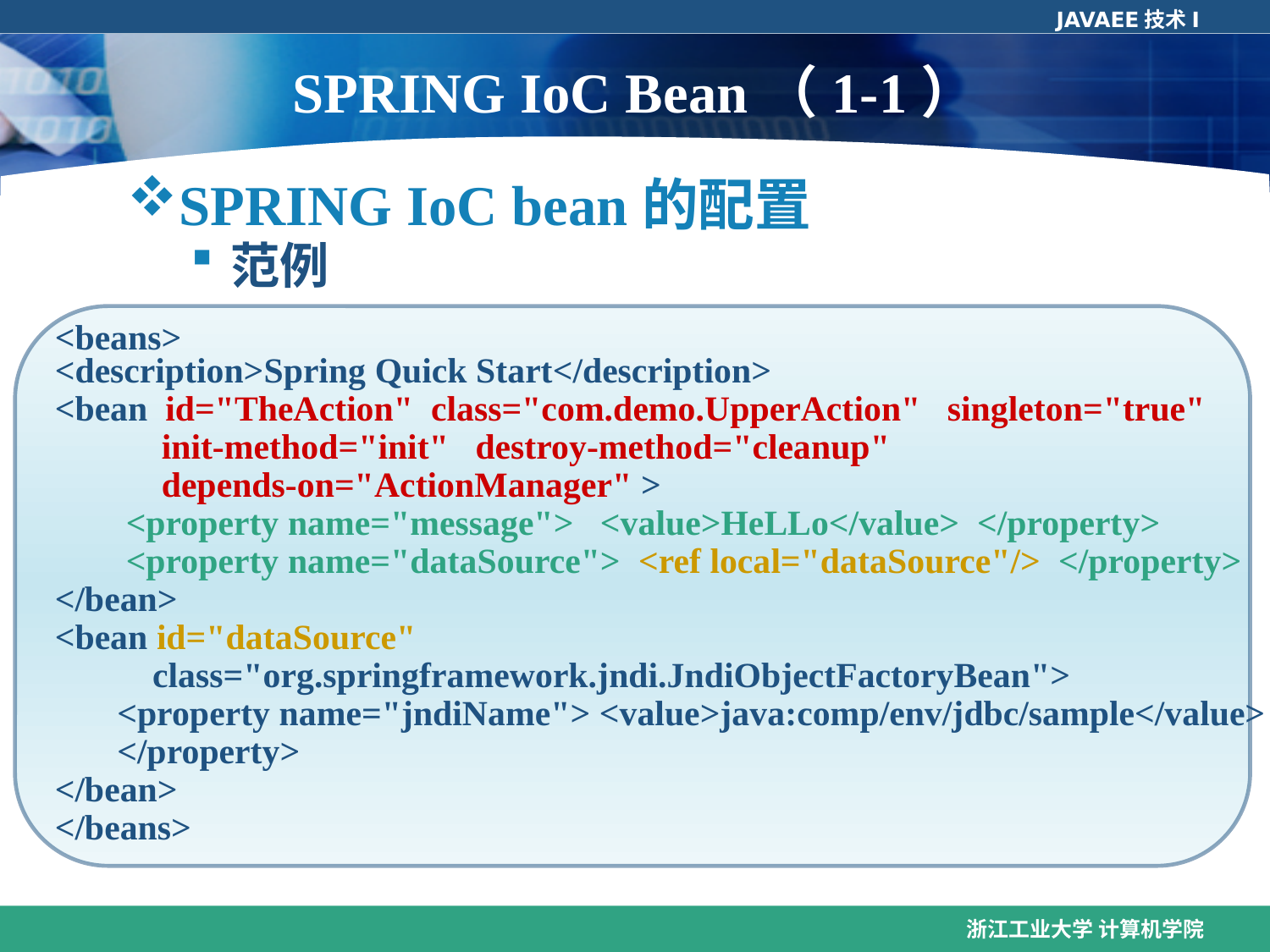

# SPRING IoC Bean（1-1）
SPRING IoC bean的配置
范例
<beans>
<description>Spring Quick Start</description>
<bean  id="TheAction"  class="com.demo.UpperAction"   singleton="true"
            init-method="init"   destroy-method="cleanup"
            depends-on="ActionManager" >
        <property name="message">   <value>HeLLo</value>  </property>
        <property name="dataSource">  <ref local="dataSource"/>  </property>
</bean>
<bean id="dataSource"
           class="org.springframework.jndi.JndiObjectFactoryBean">
       <property name="jndiName"> <value>java:comp/env/jdbc/sample</value>
       </property>
</bean>
</beans>